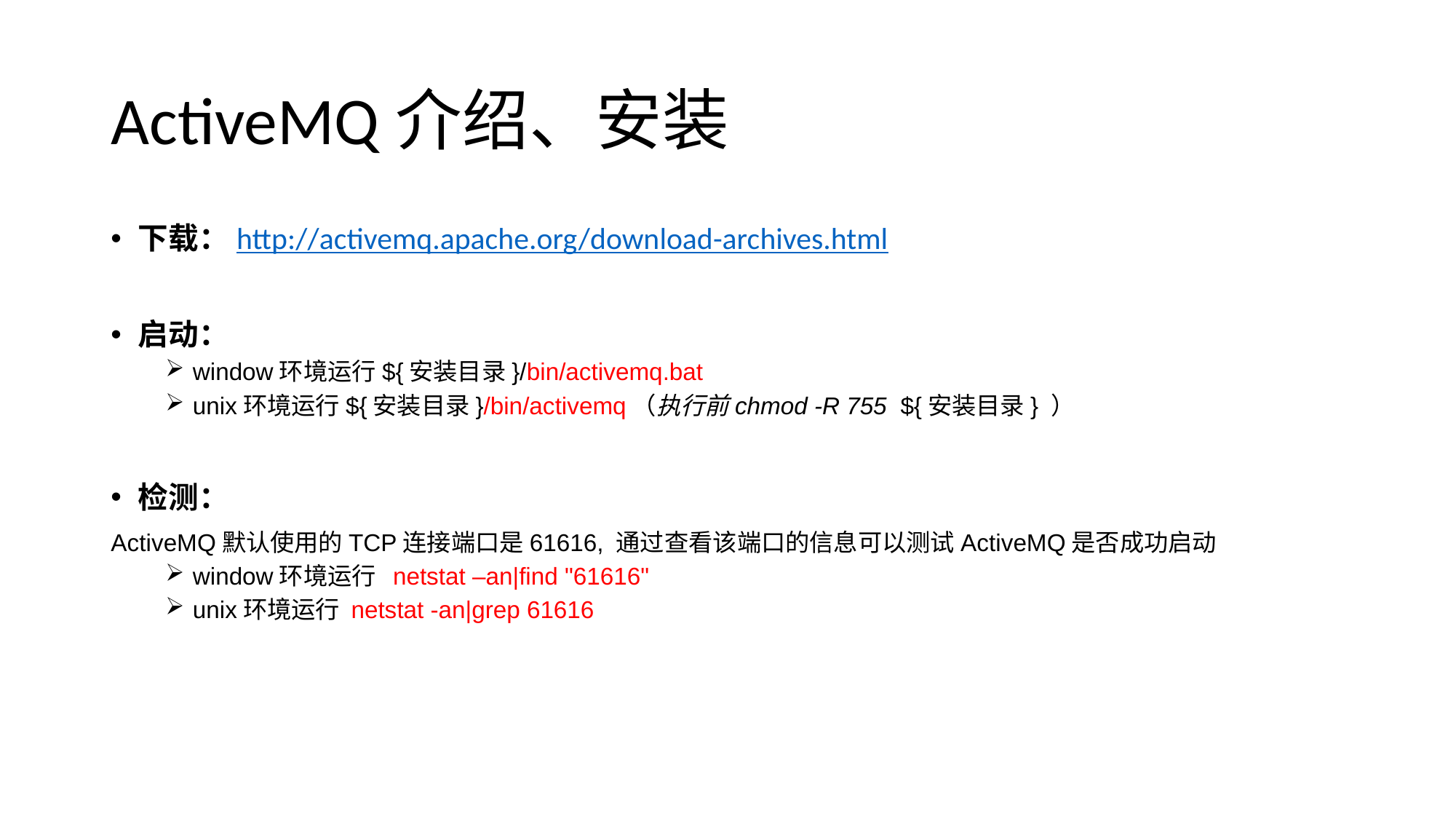

# ActiveMQ介绍、安装
下载：http://activemq.apache.org/download-archives.html

启动：
window环境运行${安装目录}/bin/activemq.bat
unix环境运行${安装目录}/bin/activemq（执行前chmod -R 755  ${安装目录} ）

检测：
ActiveMQ默认使用的TCP连接端口是61616, 通过查看该端口的信息可以测试ActiveMQ是否成功启动
window环境运行  netstat –an|find "61616"
unix环境运行 netstat -an|grep 61616